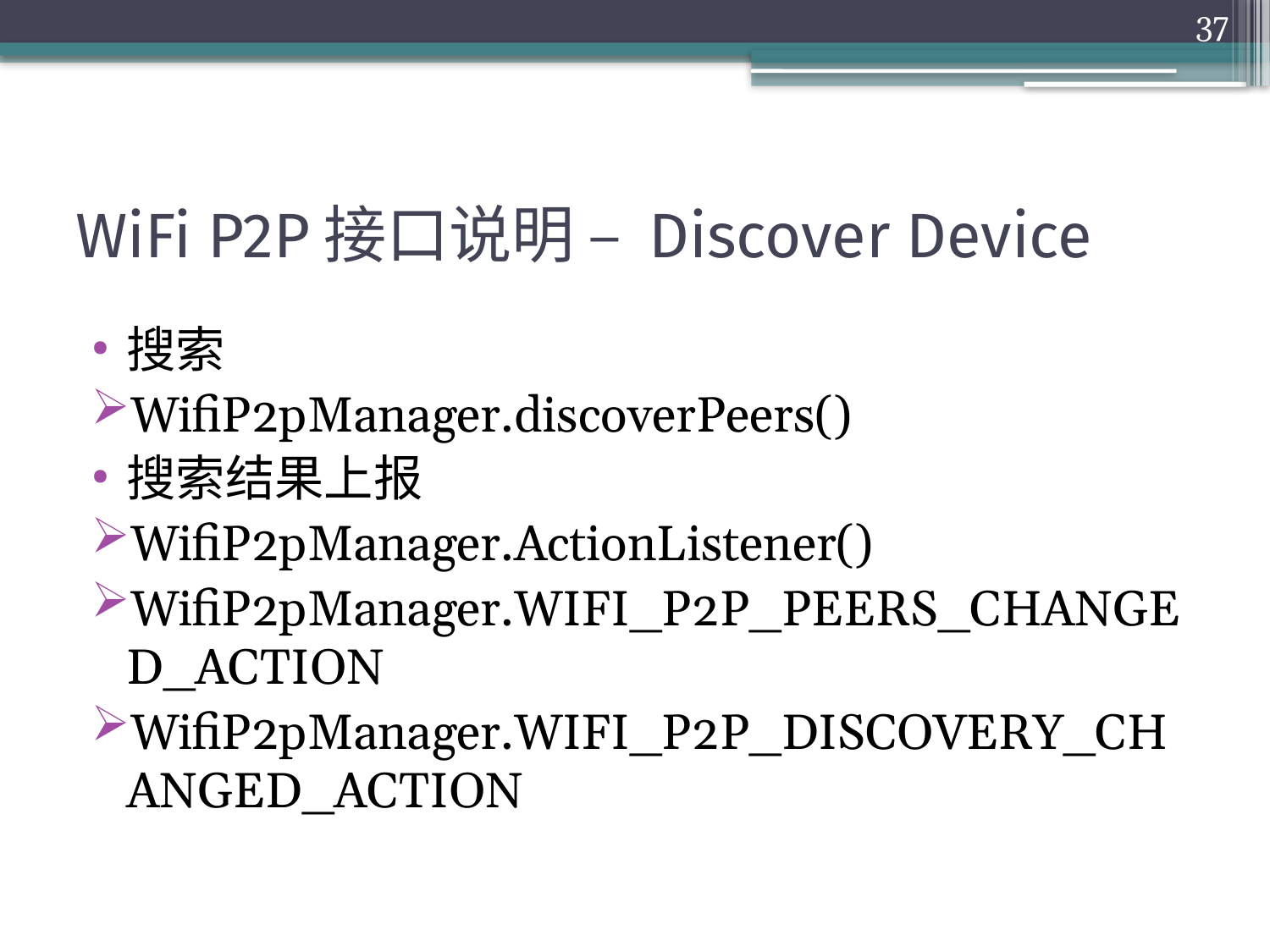

37
# WiFi P2P接口说明 – Discover Device
搜索
WifiP2pManager.discoverPeers()
搜索结果上报
WifiP2pManager.ActionListener()
WifiP2pManager.WIFI_P2P_PEERS_CHANGED_ACTION
WifiP2pManager.WIFI_P2P_DISCOVERY_CHANGED_ACTION